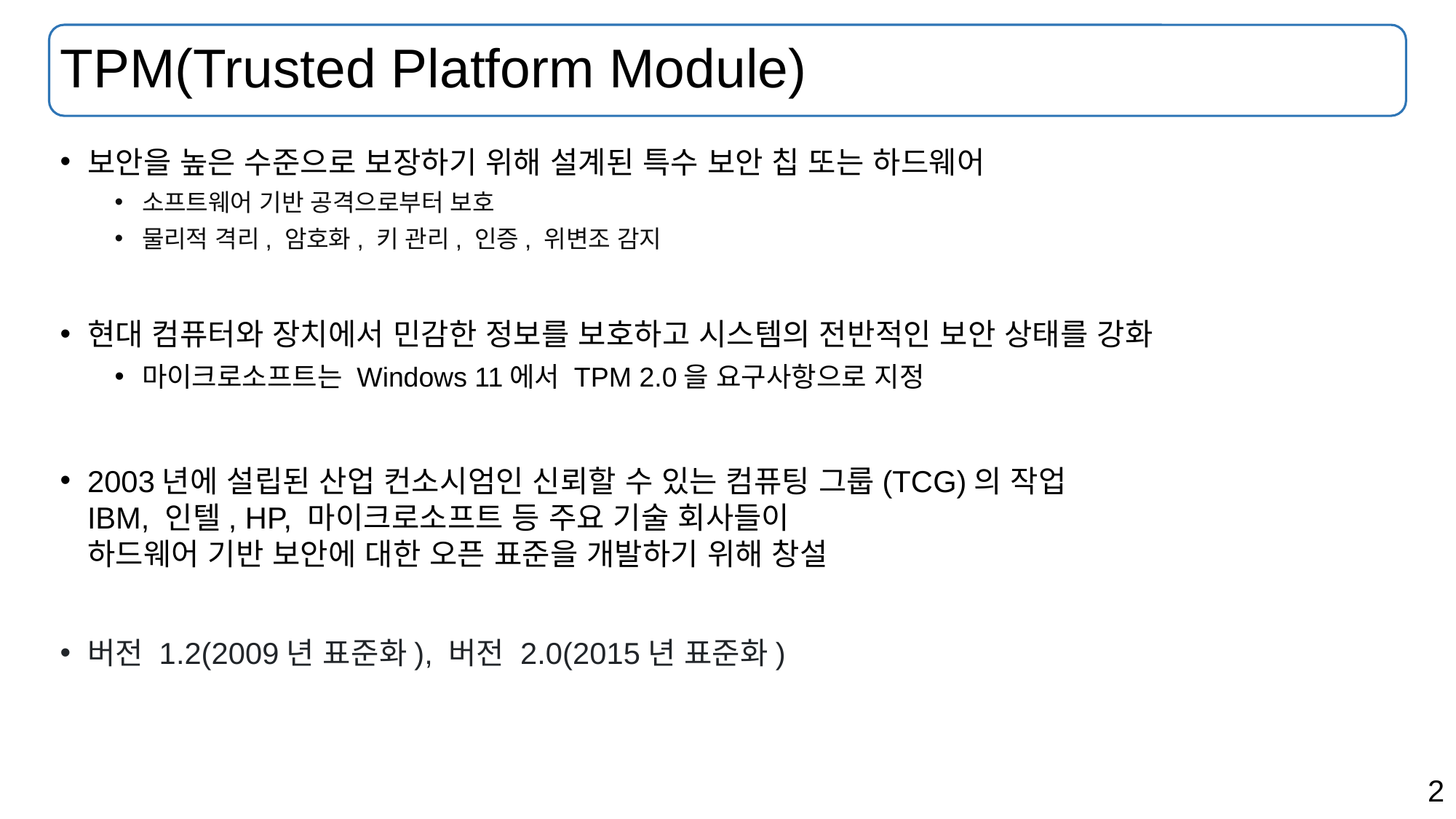

# TPM(Trusted Platform Module)
보안을 높은 수준으로 보장하기 위해 설계된 특수 보안 칩 또는 하드웨어
소프트웨어 기반 공격으로부터 보호
물리적 격리, 암호화, 키 관리, 인증, 위변조 감지

현대 컴퓨터와 장치에서 민감한 정보를 보호하고 시스템의 전반적인 보안 상태를 강화
마이크로소프트는 Windows 11에서 TPM 2.0을 요구사항으로 지정

2003년에 설립된 산업 컨소시엄인 신뢰할 수 있는 컴퓨팅 그룹(TCG)의 작업
IBM, 인텔, HP, 마이크로소프트 등 주요 기술 회사들이
하드웨어 기반 보안에 대한 오픈 표준을 개발하기 위해 창설

버전 1.2(2009년 표준화), 버전 2.0(2015년 표준화)